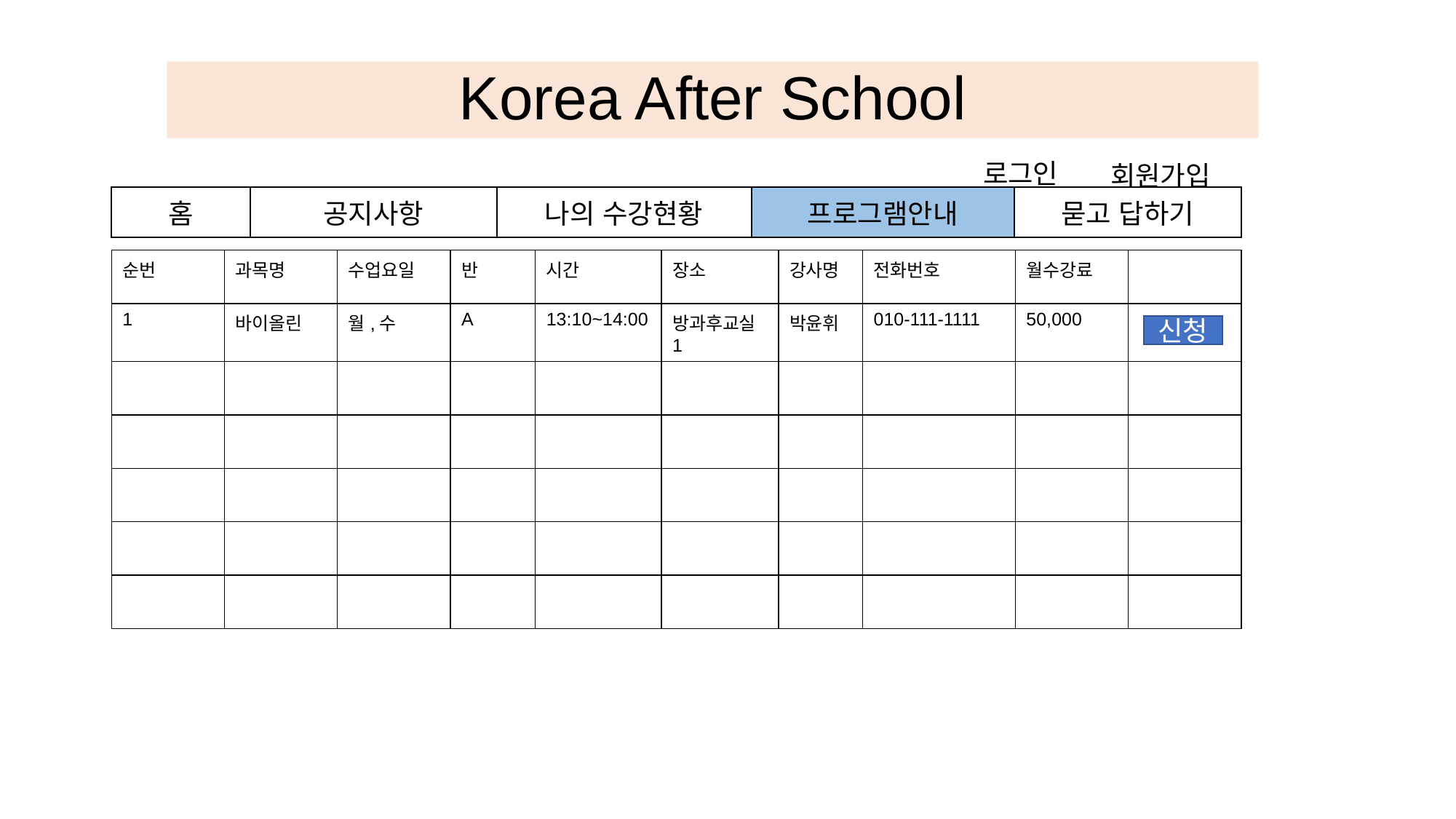

# Korea After School
로그인
회원가입
| 홈 | 공지사항 | 나의 수강현황 | 프로그램안내 | 묻고 답하기 |
| --- | --- | --- | --- | --- |
| 순번 | 과목명 | 수업요일 | 반 | 시간 | 장소 | 강사명 | 전화번호 | 월수강료 |  |
| --- | --- | --- | --- | --- | --- | --- | --- | --- | --- |
| 1 | 바이올린 | 월,수 | A | 13:10~14:00 | 방과후교실1 | 박윤휘 | 010-111-1111 | 50,000 |  |
|  |  |  |  |  |  |  |  |  |  |
|  |  |  |  |  |  |  |  |  |  |
|  |  |  |  |  |  |  |  |  |  |
|  |  |  |  |  |  |  |  |  |  |
|  |  |  |  |  |  |  |  |  |  |
신청